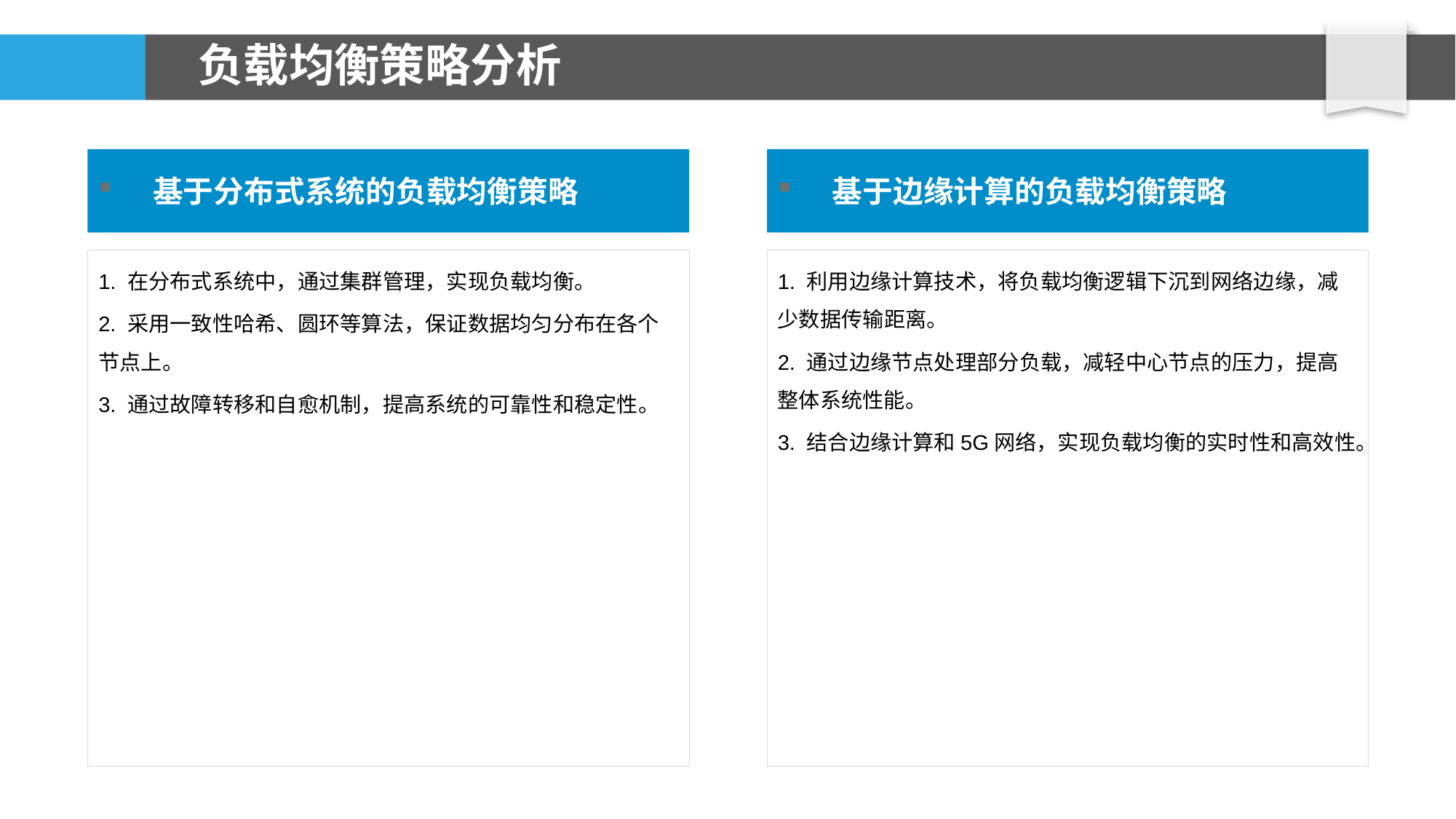

# 负载均衡策略分析
基于分布式系统的负载均衡策略
基于边缘计算的负载均衡策略
1. 在分布式系统中，通过集群管理，实现负载均衡。
2. 采用一致性哈希、圆环等算法，保证数据均匀分布在各个节点上。
3. 通过故障转移和自愈机制，提高系统的可靠性和稳定性。
1. 利用边缘计算技术，将负载均衡逻辑下沉到网络边缘，减少数据传输距离。
2. 通过边缘节点处理部分负载，减轻中心节点的压力，提高整体系统性能。
3. 结合边缘计算和5G网络，实现负载均衡的实时性和高效性。